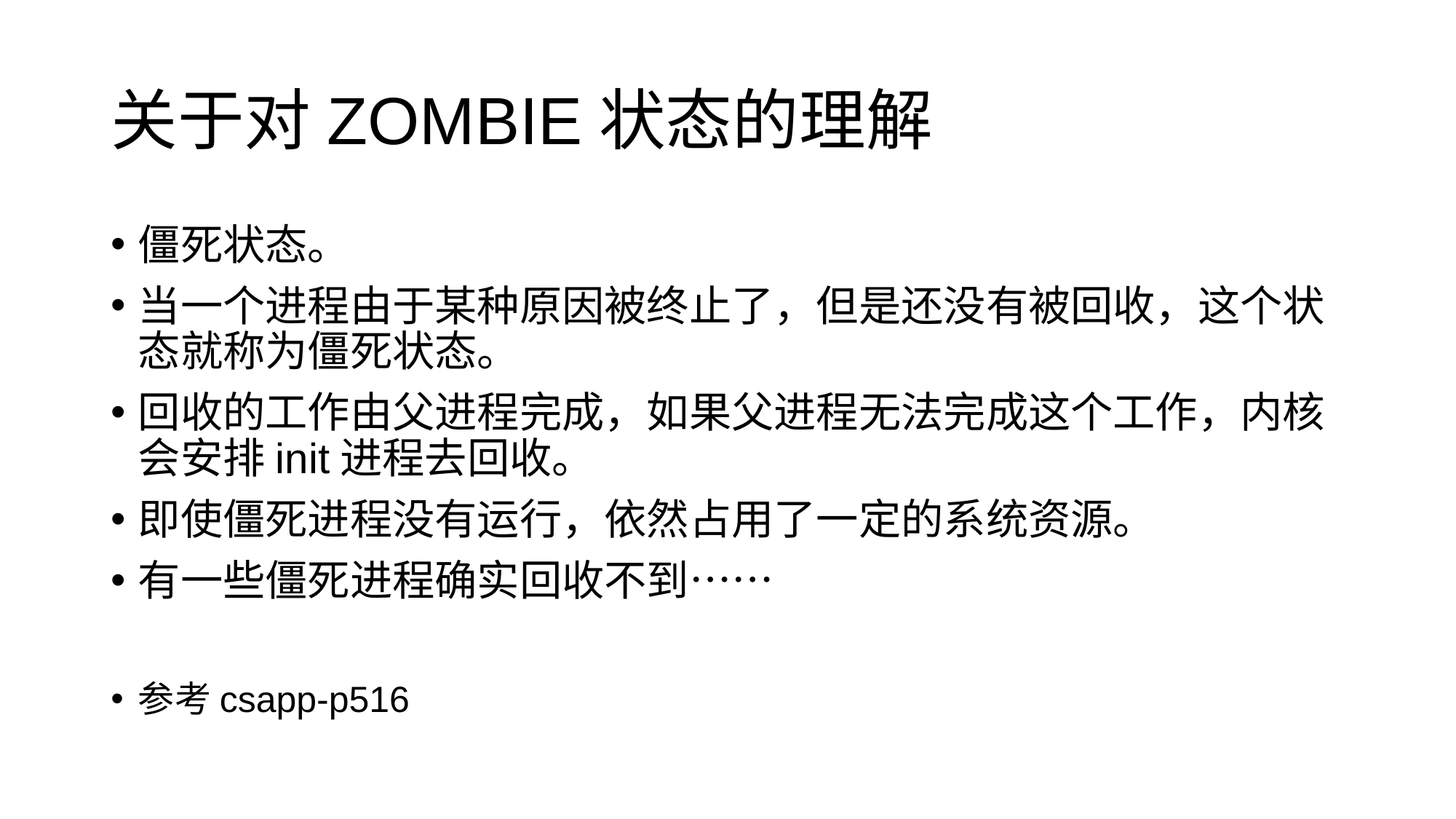

# 关于对ZOMBIE状态的理解
僵死状态。
当一个进程由于某种原因被终止了，但是还没有被回收，这个状态就称为僵死状态。
回收的工作由父进程完成，如果父进程无法完成这个工作，内核会安排init进程去回收。
即使僵死进程没有运行，依然占用了一定的系统资源。
有一些僵死进程确实回收不到……

参考csapp-p516